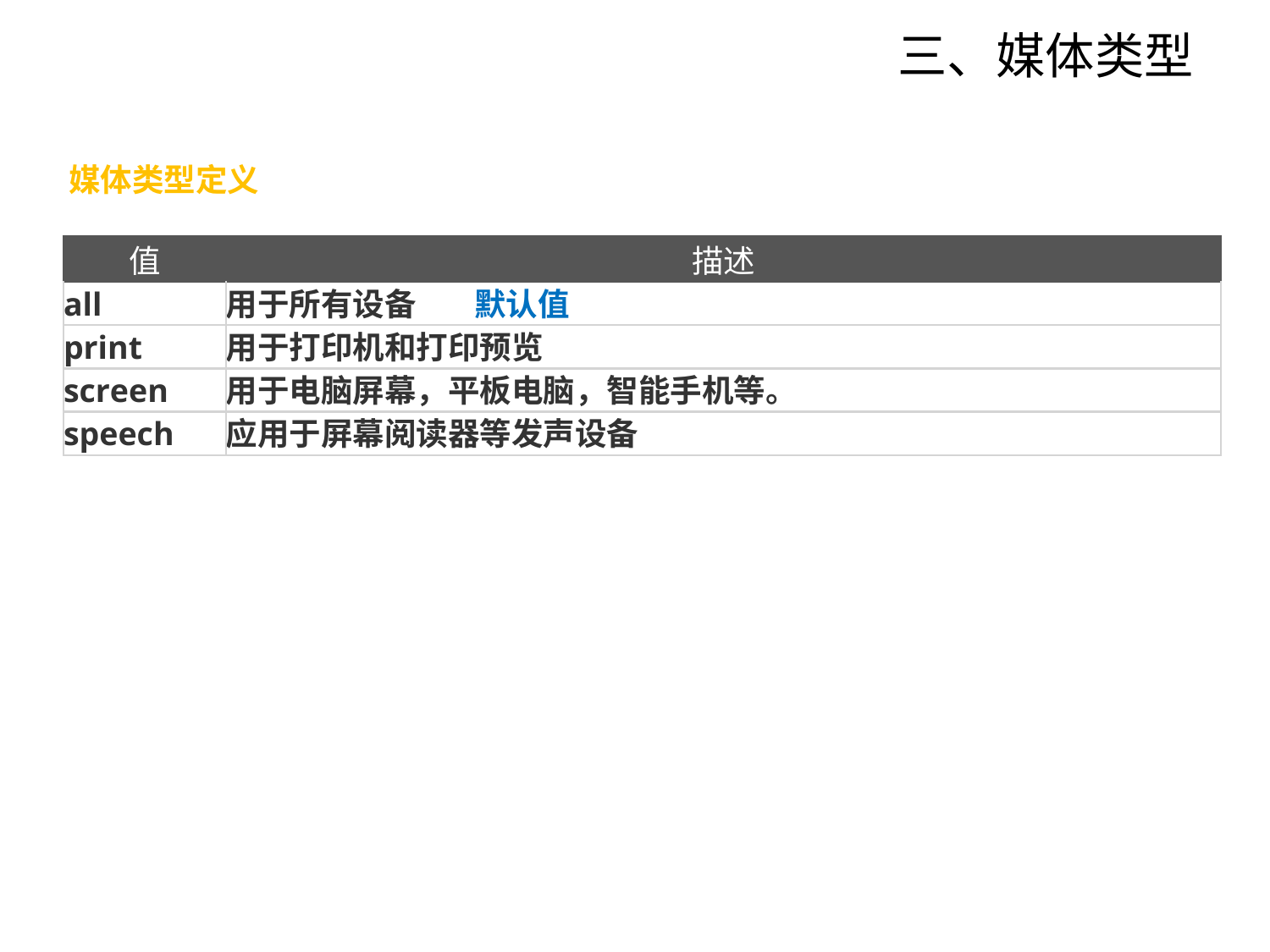

# 三、媒体类型
媒体类型定义
| 值 | 描述 |
| --- | --- |
| all | 用于所有设备 默认值 |
| print | 用于打印机和打印预览 |
| screen | 用于电脑屏幕，平板电脑，智能手机等。 |
| speech | 应用于屏幕阅读器等发声设备 |